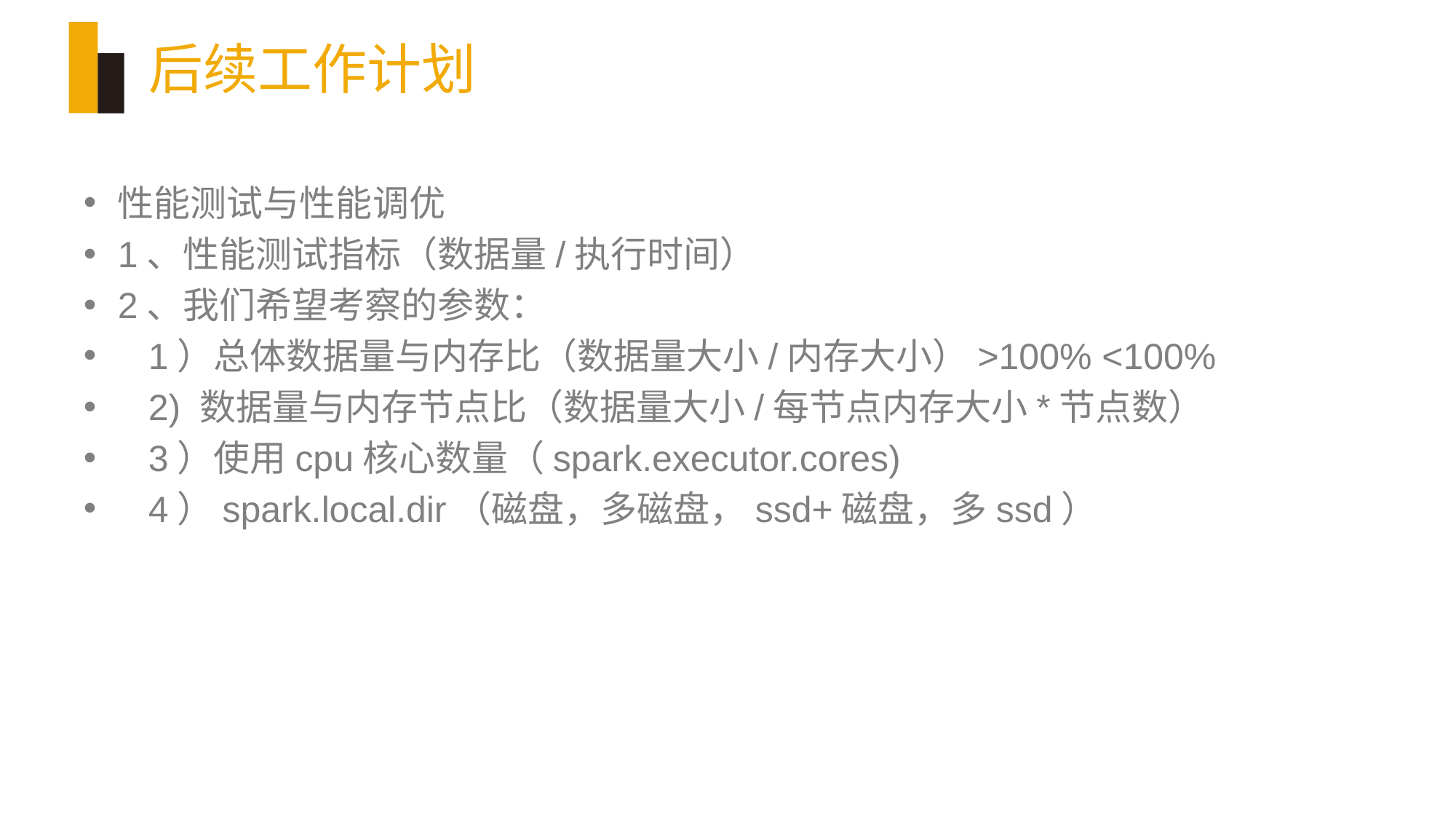

# 后续工作计划
性能测试与性能调优
1、性能测试指标（数据量/执行时间）
2、我们希望考察的参数：
   1）总体数据量与内存比（数据量大小/内存大小）>100% <100%
   2) 数据量与内存节点比（数据量大小/每节点内存大小*节点数）
   3）使用cpu核心数量（spark.executor.cores)
   4）spark.local.dir（磁盘，多磁盘，ssd+磁盘，多ssd）